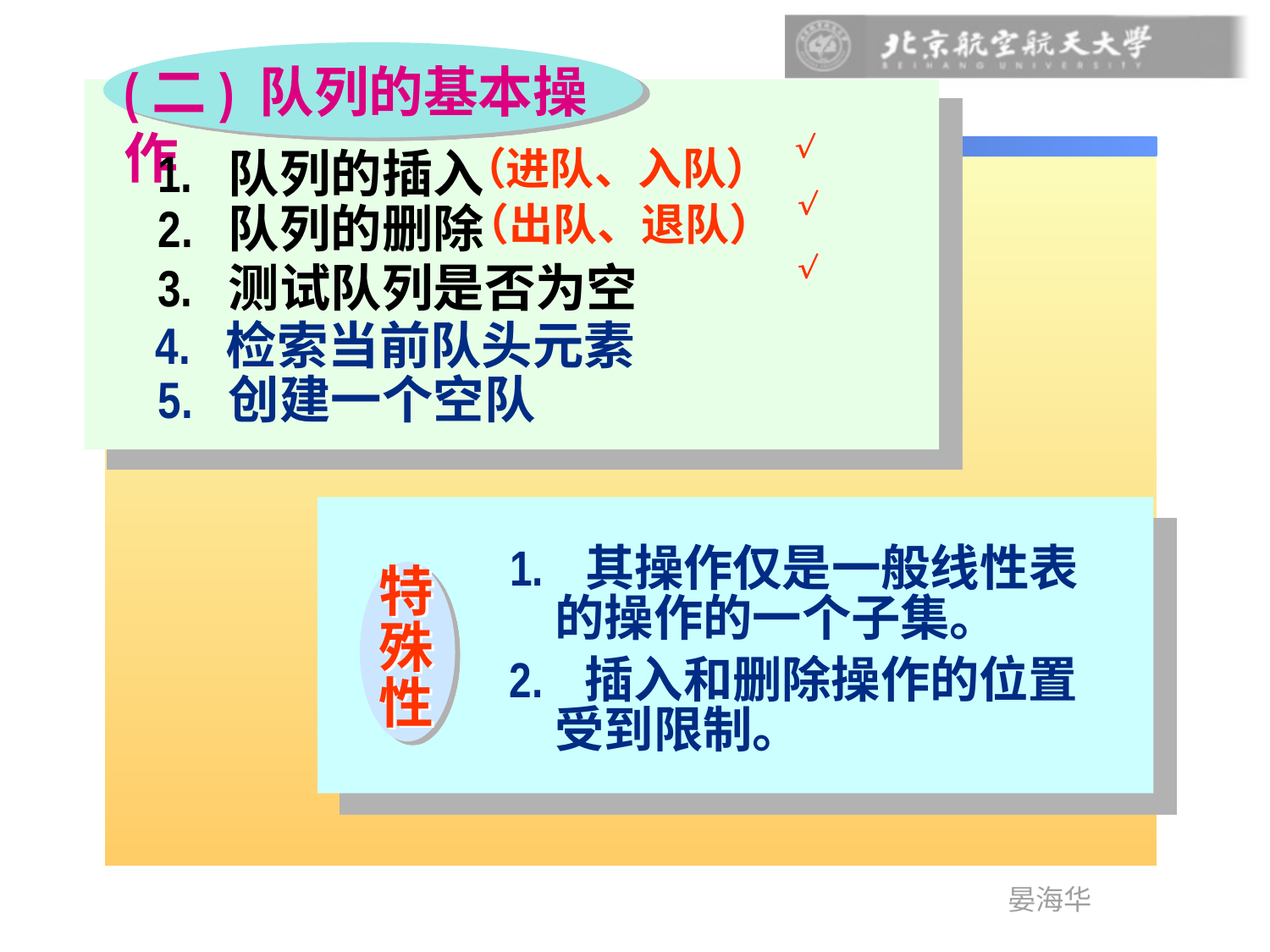

(二) 队列的基本操作

√
√
√
1.  队列的插入
（进队、入队）
2.  队列的删除
（出队、退队）
3.  测试队列是否为空
4.  检索当前队头元素
5.  创建一个空队

特
殊
性

1. 其操作仅是一般线性表
   的操作的一个子集。
2. 插入和删除操作的位置
   受到限制。